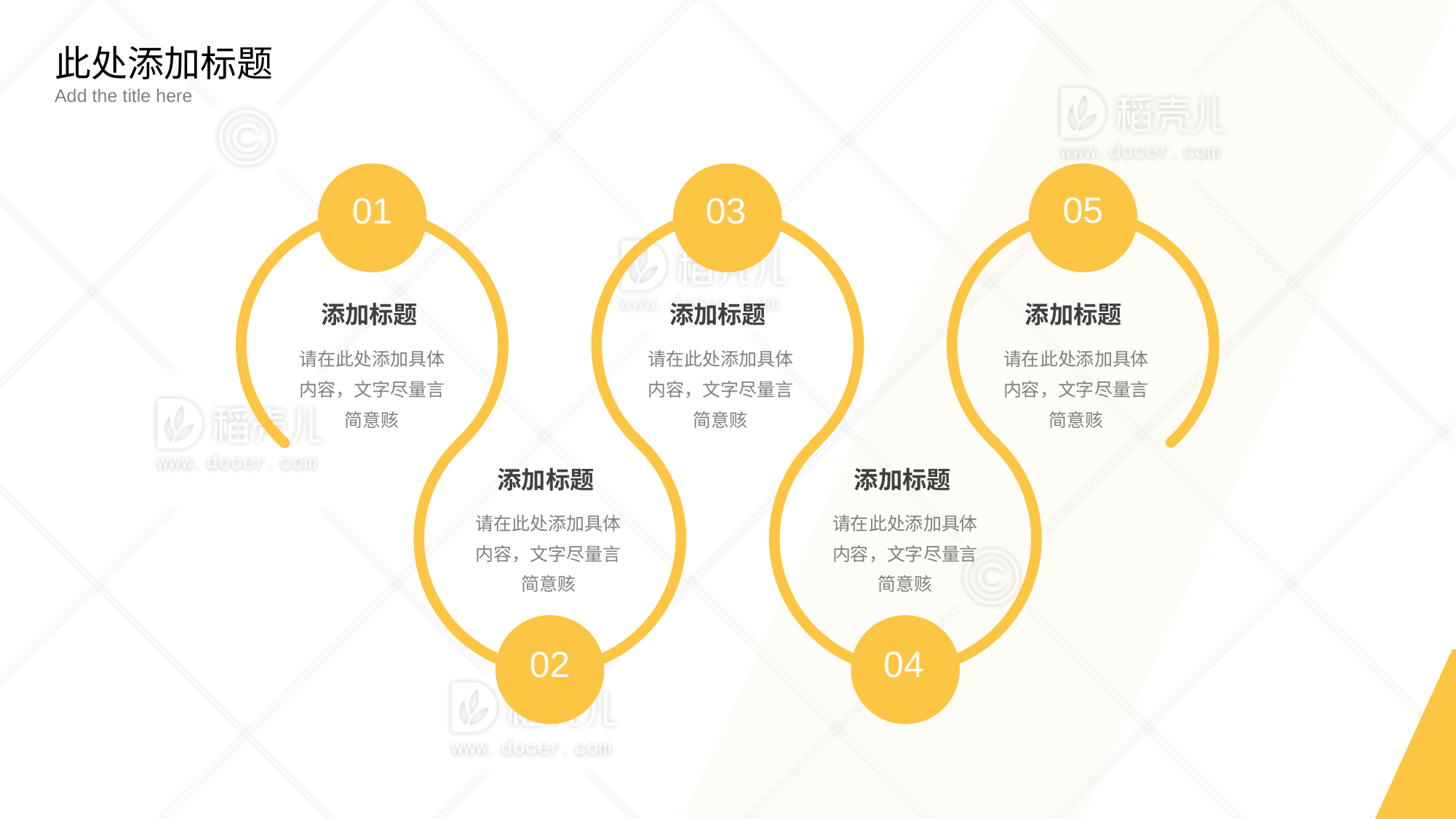

此处添加标题
Add the title here

05
01
03

添加标题
添加标题
添加标题
请在此处添加具体内容，文字尽量言简意赅
请在此处添加具体内容，文字尽量言简意赅
请在此处添加具体内容，文字尽量言简意赅

添加标题
添加标题
请在此处添加具体内容，文字尽量言简意赅
请在此处添加具体内容，文字尽量言简意赅

02
04